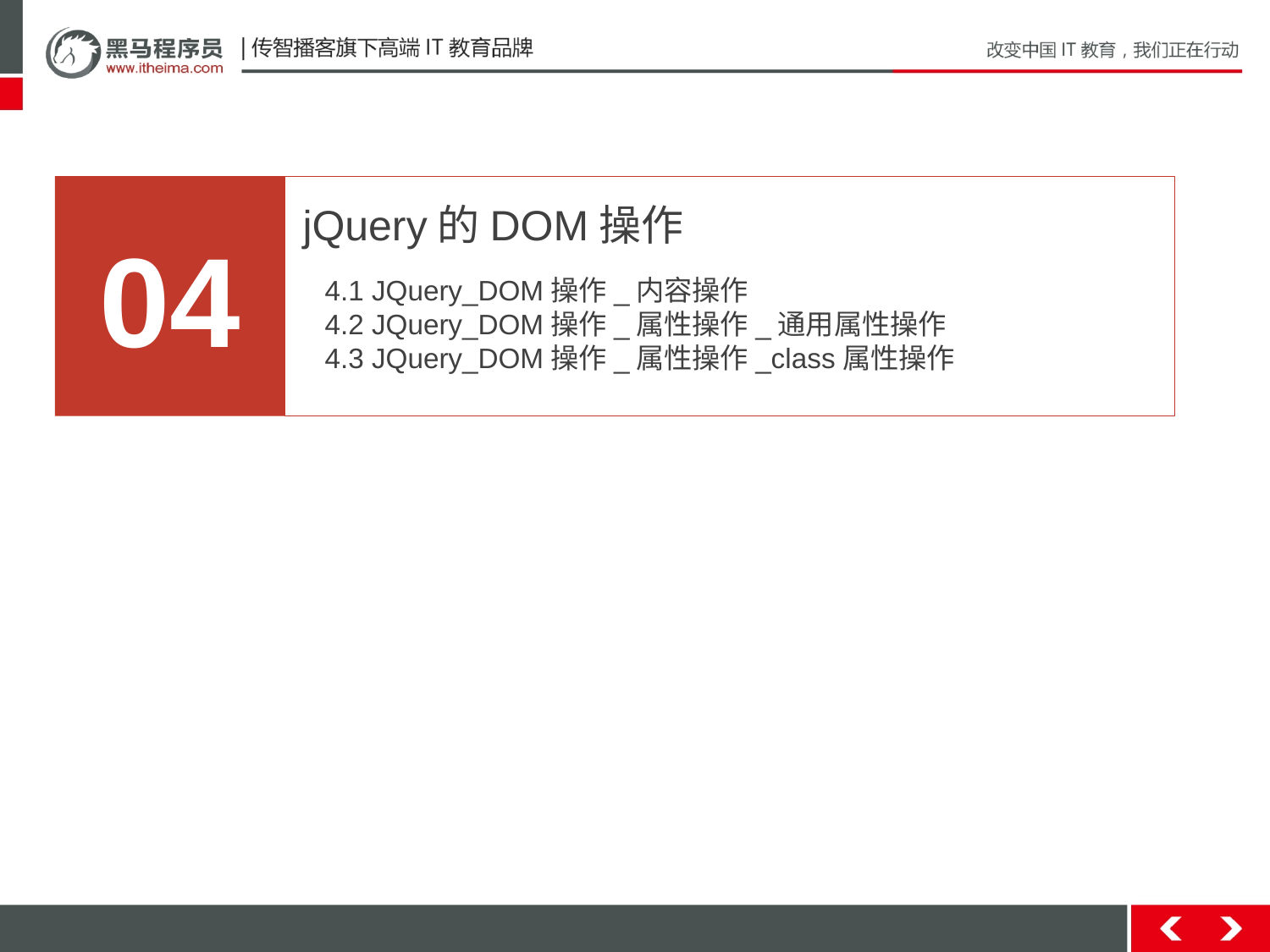

04

jQuery的DOM操作
4.1 JQuery_DOM操作_内容操作
4.2 JQuery_DOM操作_属性操作_通用属性操作
4.3 JQuery_DOM操作_属性操作_class属性操作